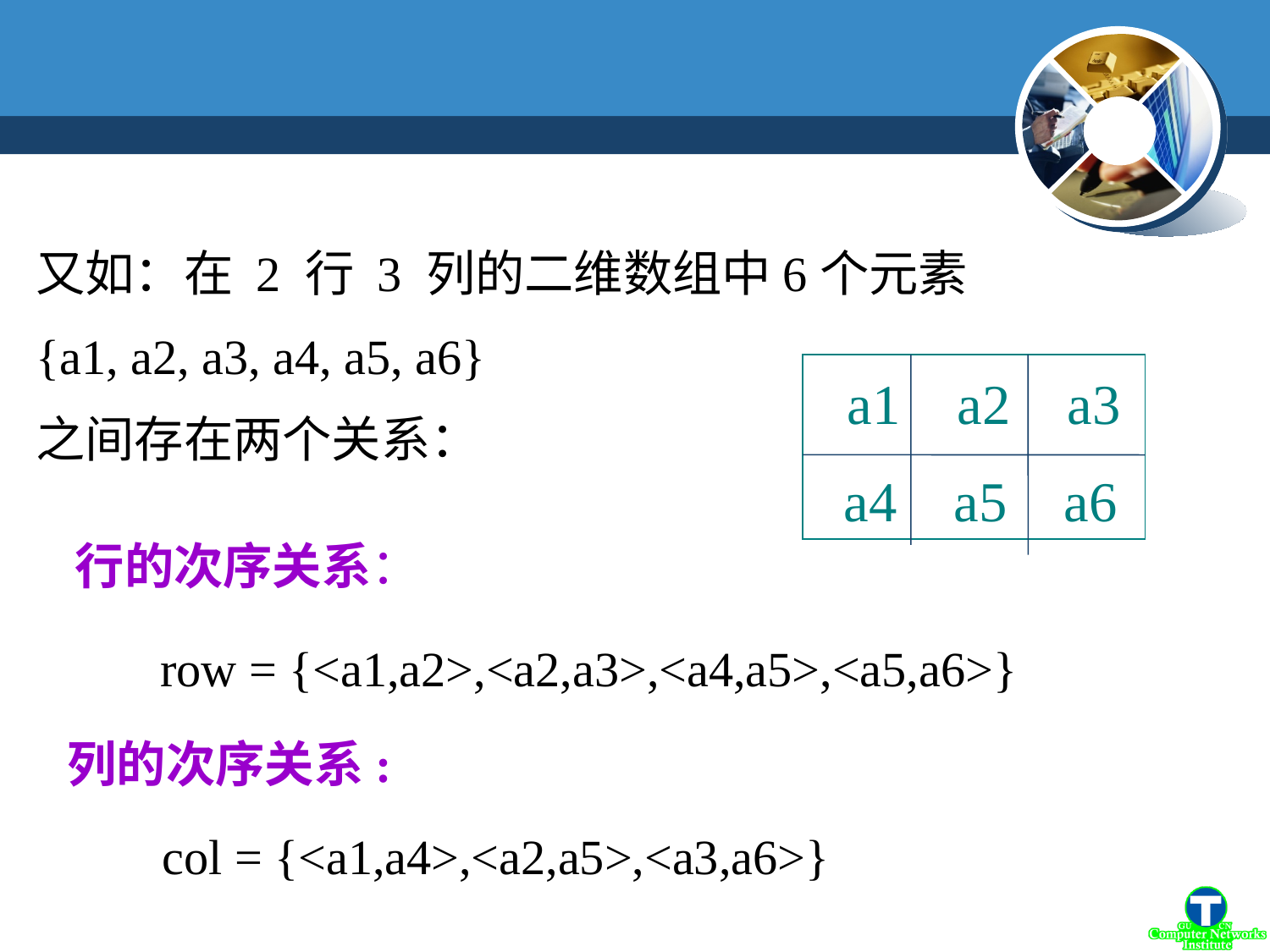

又如：在 2 行 3 列的二维数组中6个元素
{a1, a2, a3, a4, a5, a6}
之间存在两个关系：
  a1    a2    a3
  a4    a5    a6

行的次序关系：
row = {<a1,a2>,<a2,a3>,<a4,a5>,<a5,a6>}
列的次序关系:
col = {<a1,a4>,<a2,a5>,<a3,a6>}